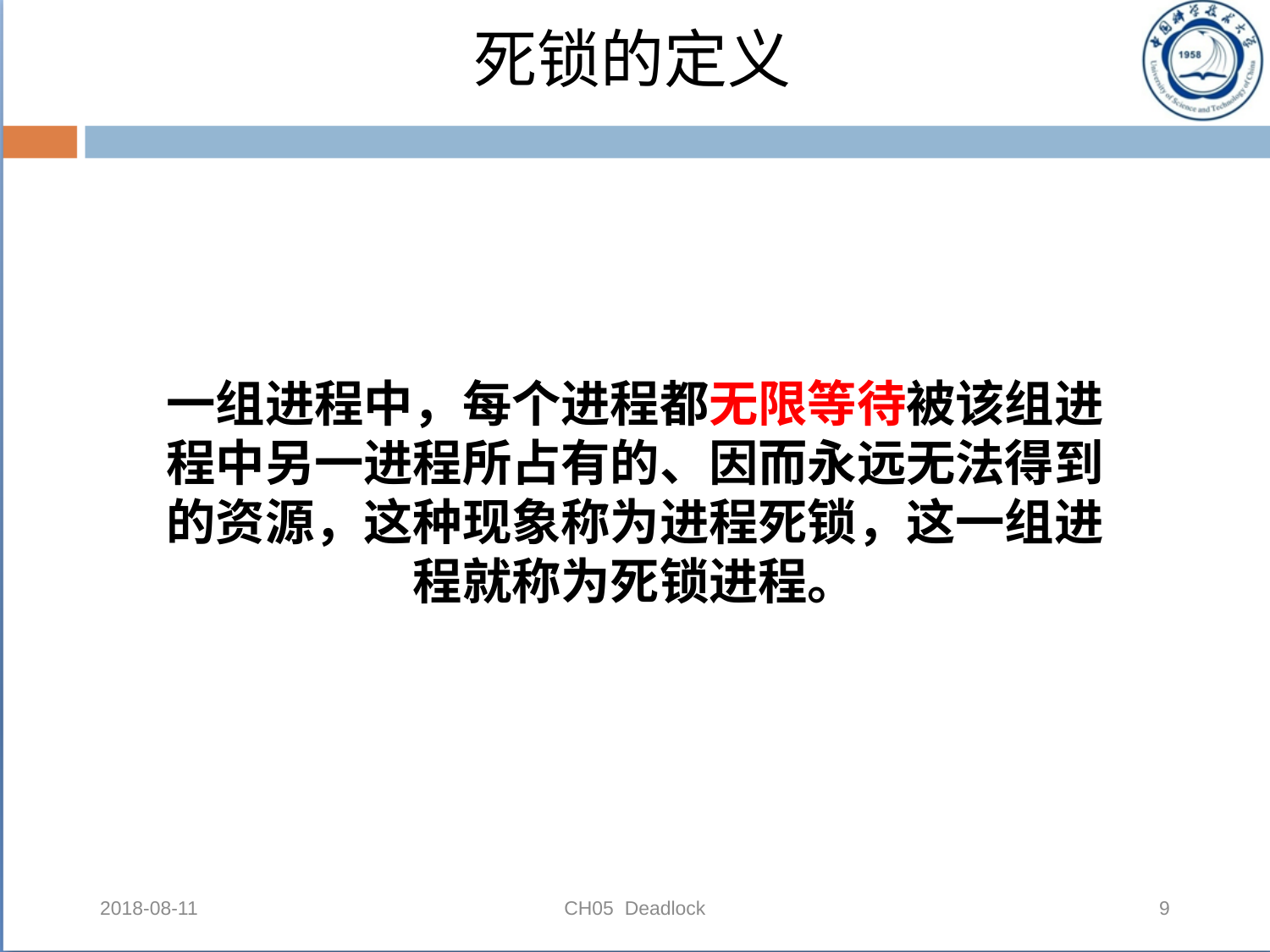

# 死锁的定义
一组进程中，每个进程都无限等待被该组进程中另一进程所占有的、因而永远无法得到的资源，这种现象称为进程死锁，这一组进程就称为死锁进程。
2018-08-11
CH05  Deadlock
9